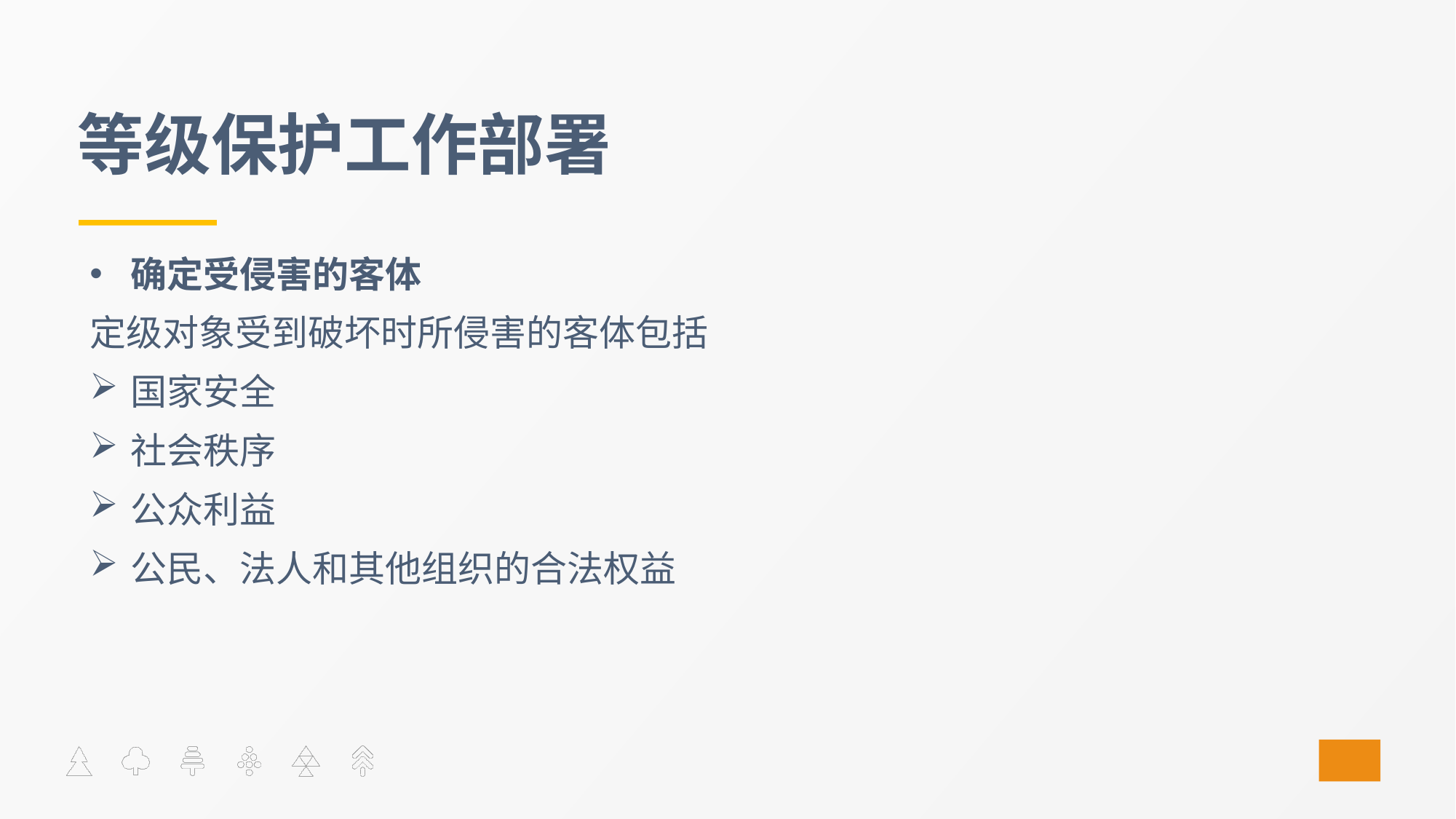

# 等级保护工作部署

确定受侵害的客体
定级对象受到破坏时所侵害的客体包括
国家安全
社会秩序
公众利益
公民、法人和其他组织的合法权益
19